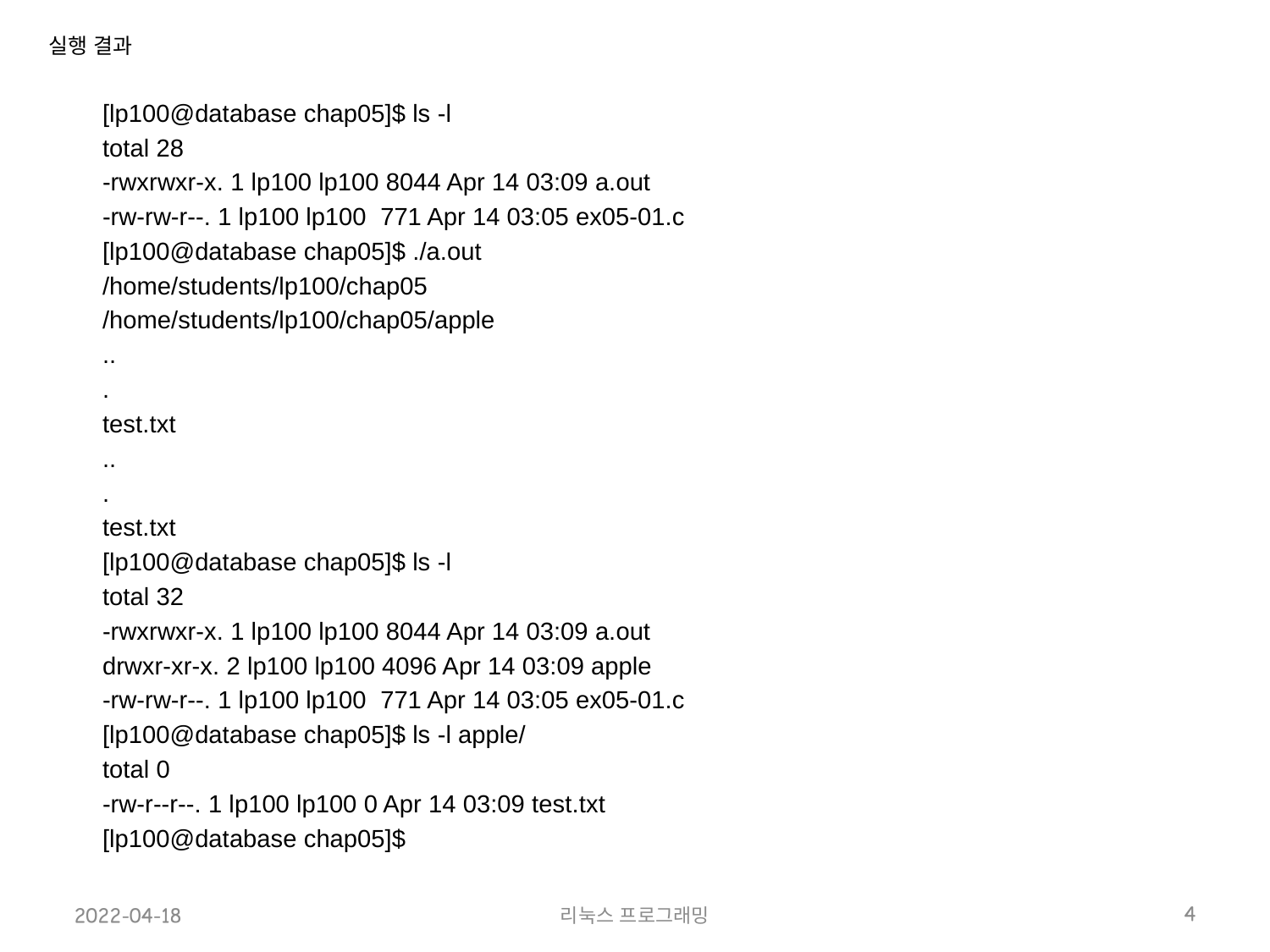

실행 결과

[lp100@database chap05]$ ls -l
total 28
-rwxrwxr-x. 1 lp100 lp100 8044 Apr 14 03:09 a.out
-rw-rw-r--. 1 lp100 lp100  771 Apr 14 03:05 ex05-01.c
[lp100@database chap05]$ ./a.out
/home/students/lp100/chap05
/home/students/lp100/chap05/apple
..
.
test.txt
..
.
test.txt
[lp100@database chap05]$ ls -l
total 32
-rwxrwxr-x. 1 lp100 lp100 8044 Apr 14 03:09 a.out
drwxr-xr-x. 2 lp100 lp100 4096 Apr 14 03:09 apple
-rw-rw-r--. 1 lp100 lp100  771 Apr 14 03:05 ex05-01.c
[lp100@database chap05]$ ls -l apple/
total 0
-rw-r--r--. 1 lp100 lp100 0 Apr 14 03:09 test.txt
[lp100@database chap05]$

2022-04-18
리눅스 프로그래밍
4